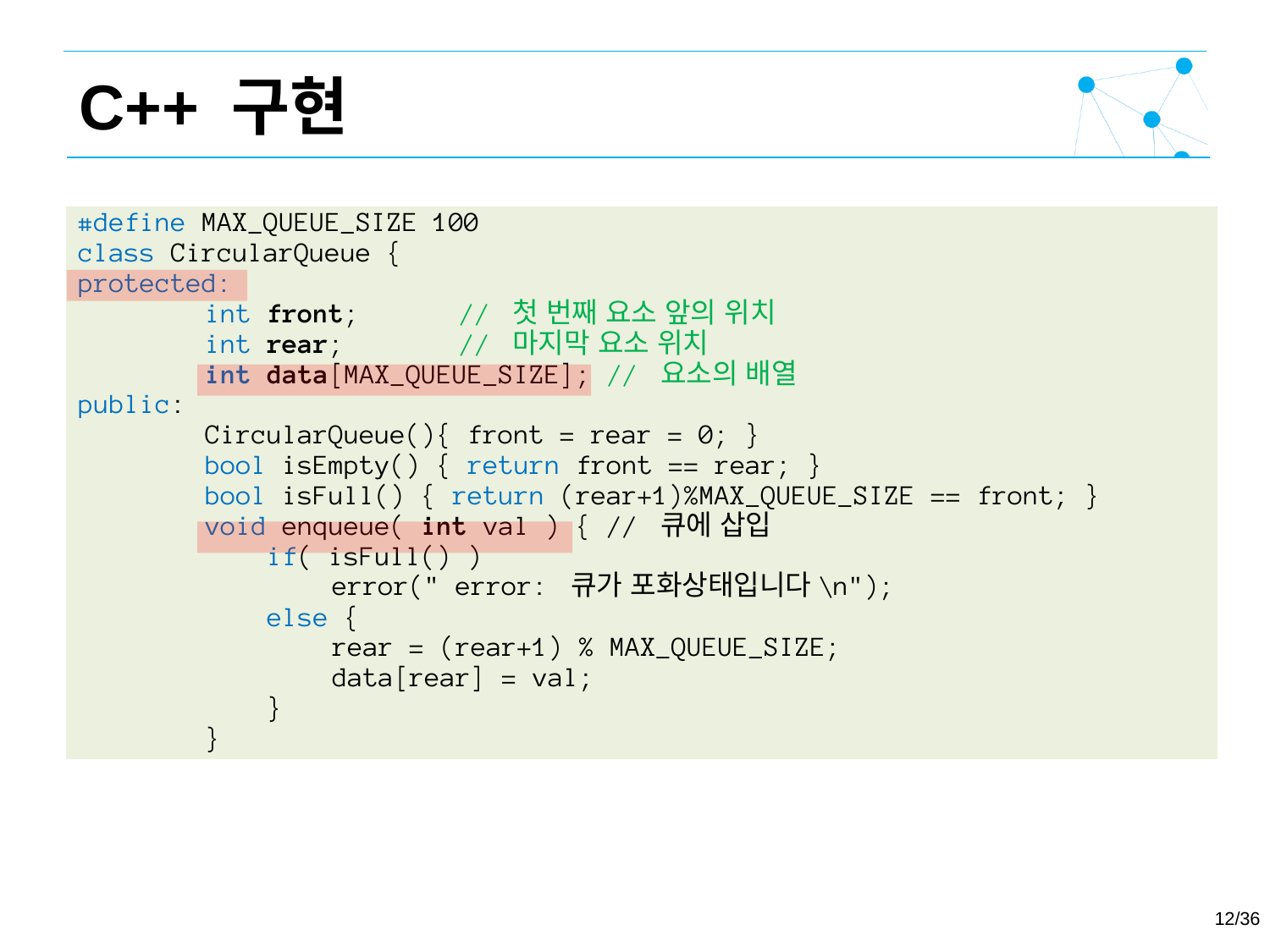

C++ 구현
#define MAX_QUEUE_SIZE 100
class CircularQueue {
protected:
	int front; 	// 첫 번째 요소 앞의 위치
	int rear; 	// 마지막 요소 위치
	int data[MAX_QUEUE_SIZE]; // 요소의 배열
public:
	CircularQueue(){ front = rear = 0; }
	bool isEmpty() { return front == rear; }
	bool isFull() { return (rear+1)%MAX_QUEUE_SIZE == front; }
	void enqueue( int val ) { // 큐에 삽입
	    if( isFull() )
		error(" error: 큐가 포화상태입니다\n");
	    else {
		rear = (rear+1) % MAX_QUEUE_SIZE;
		data[rear] = val;
	    }
	}